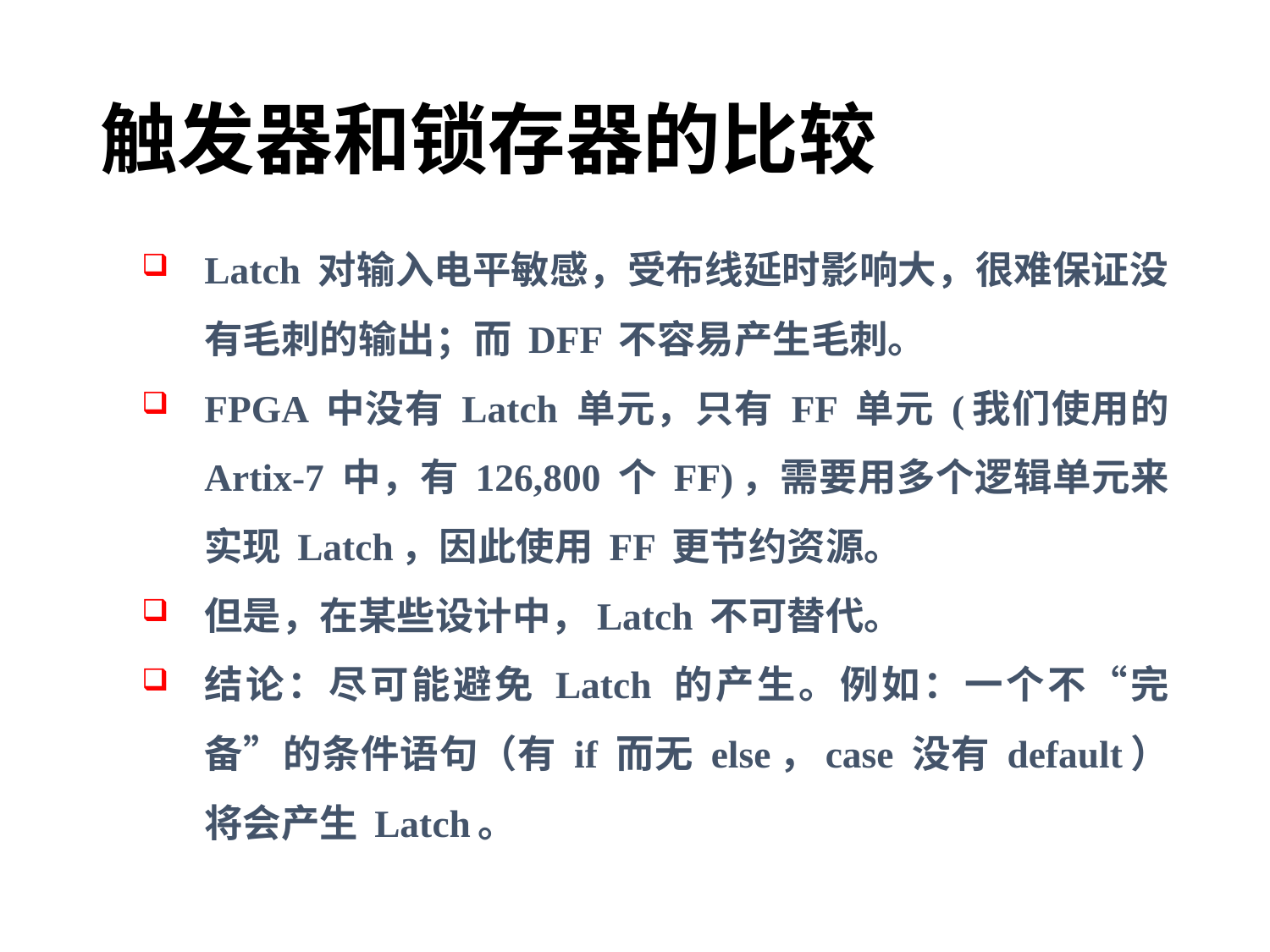

# 触发器和锁存器的比较
Latch 对输入电平敏感，受布线延时影响大，很难保证没有毛刺的输出；而 DFF 不容易产生毛刺。
FPGA 中没有 Latch 单元，只有 FF 单元 (我们使用的 Artix-7 中，有 126,800 个 FF)，需要用多个逻辑单元来实现 Latch，因此使用 FF 更节约资源。
但是，在某些设计中，Latch 不可替代。
结论：尽可能避免 Latch 的产生。例如：一个不“完备”的条件语句（有 if 而无 else，case 没有 default）将会产生 Latch。